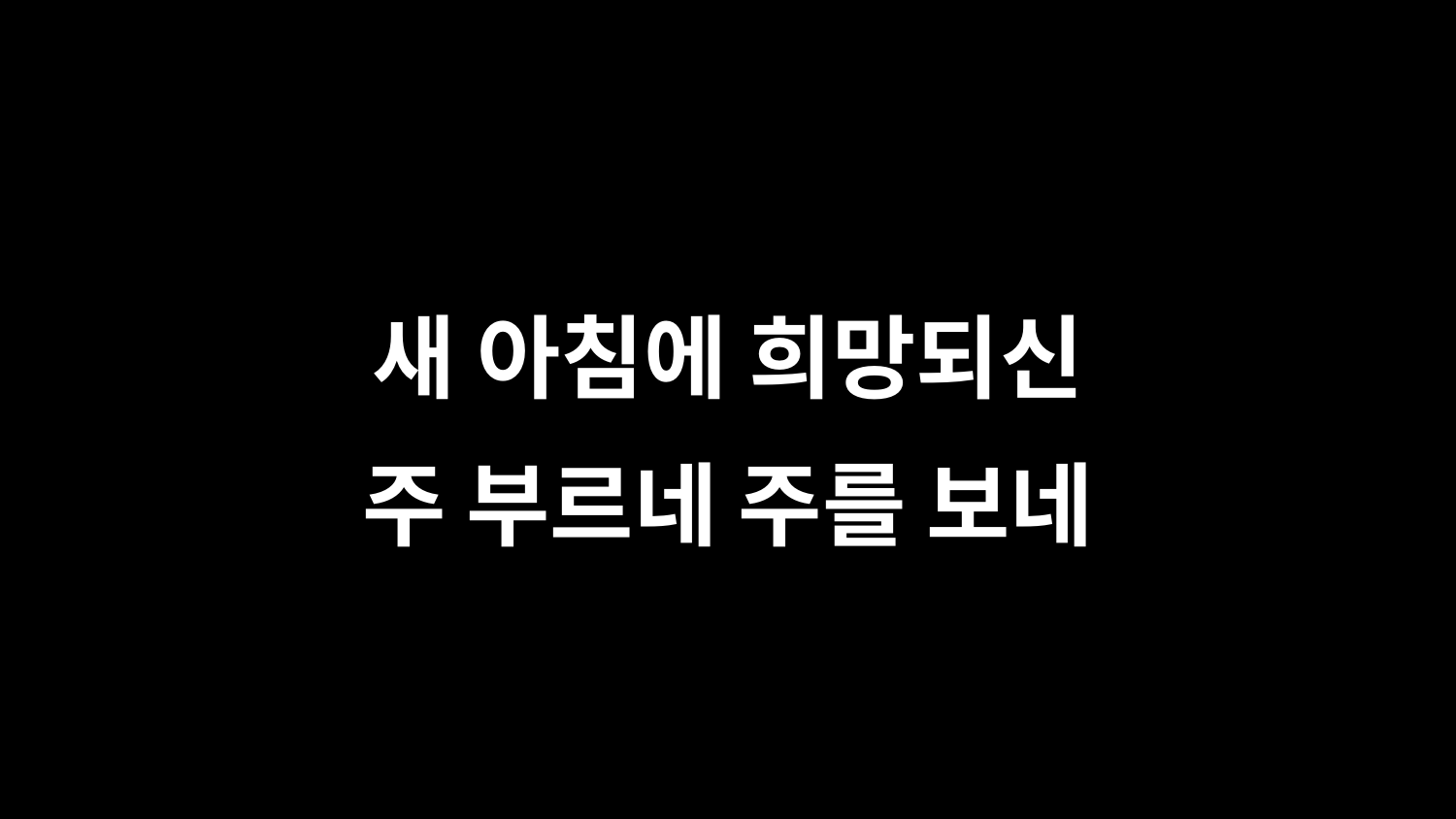

새 아침에 희망되신
주 부르네 주를 보네